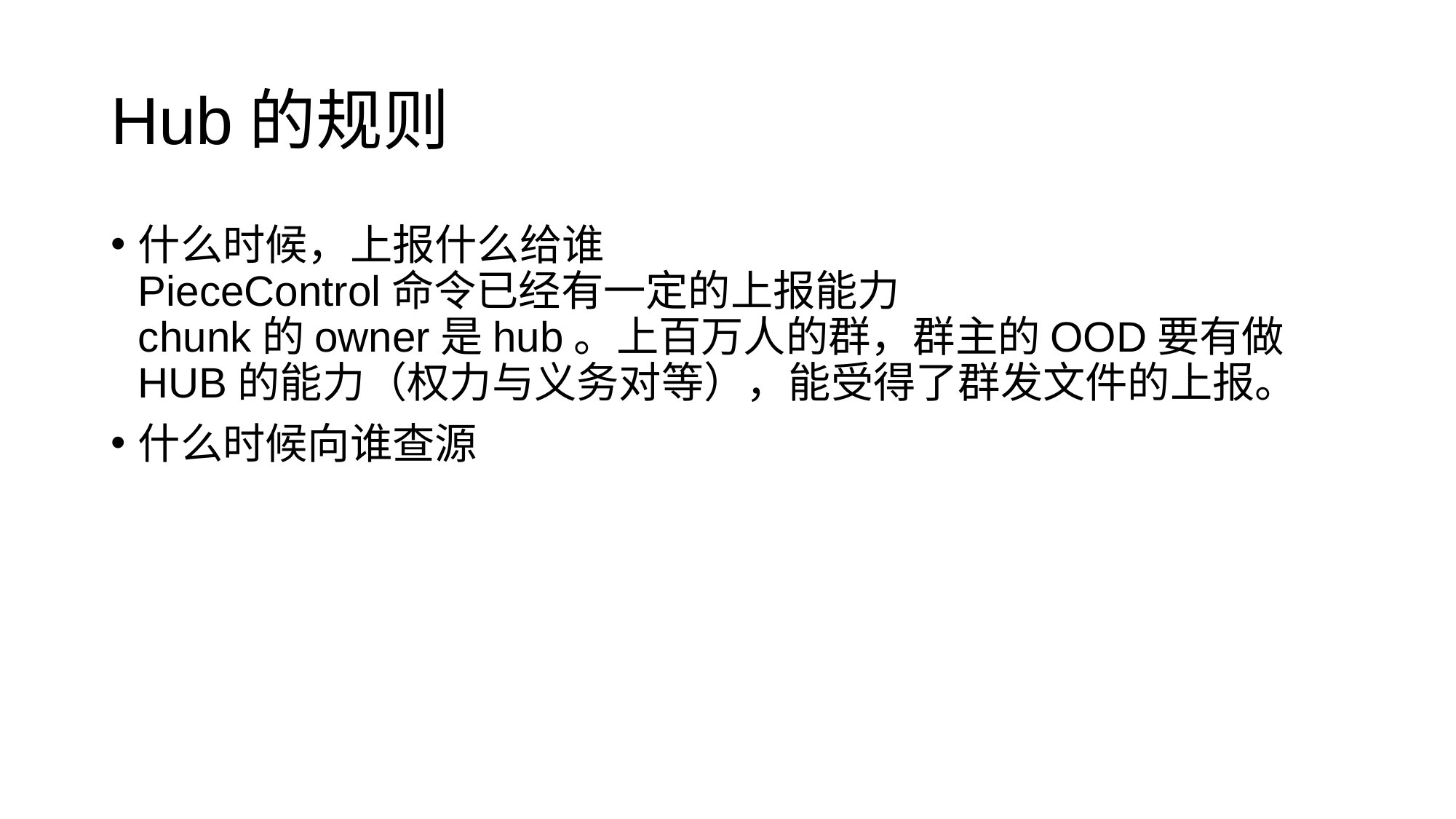

# Hub的规则
什么时候，上报什么给谁
PieceControl命令已经有一定的上报能力
chunk的owner是hub。上百万人的群，群主的OOD要有做HUB的能力（权力与义务对等），能受得了群发文件的上报。
什么时候向谁查源